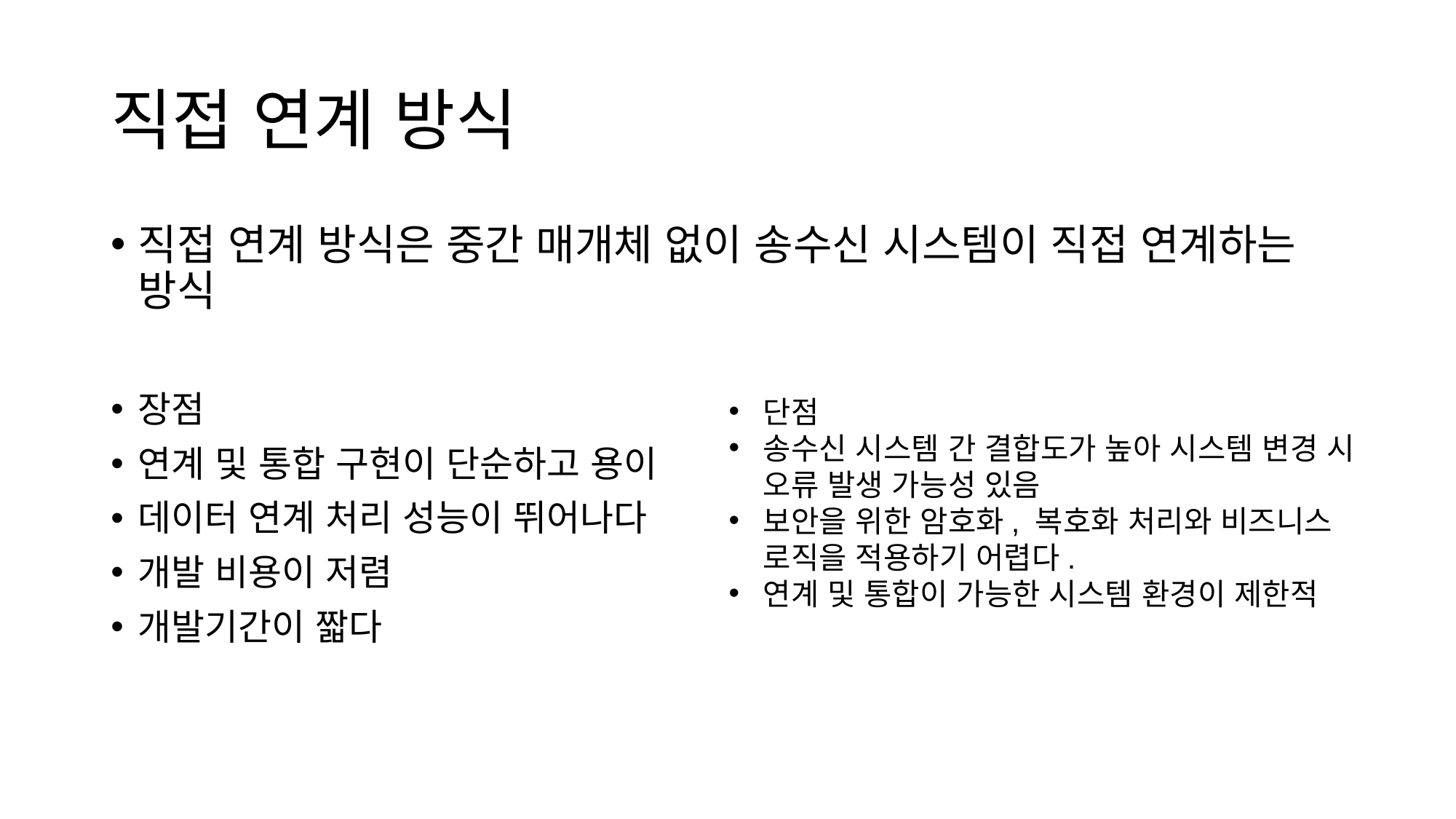

# 직접 연계 방식
직접 연계 방식은 중간 매개체 없이 송수신 시스템이 직접 연계하는 방식

장점
연계 및 통합 구현이 단순하고 용이
데이터 연계 처리 성능이 뛰어나다
개발 비용이 저렴
개발기간이 짧다
단점
송수신 시스템 간 결합도가 높아 시스템 변경 시 오류 발생 가능성 있음
보안을 위한 암호화, 복호화 처리와 비즈니스 로직을 적용하기 어렵다.
연계 및 통합이 가능한 시스템 환경이 제한적